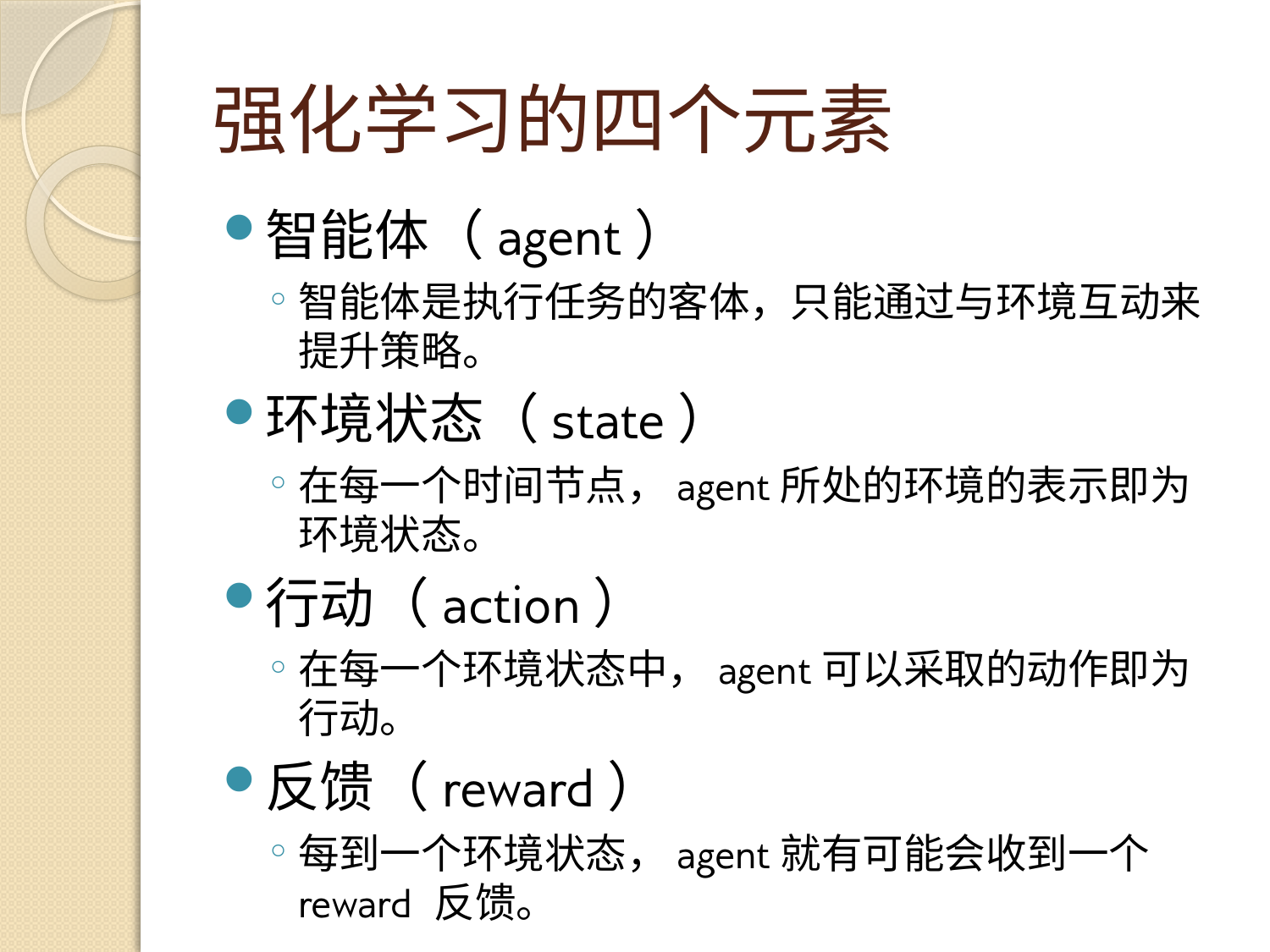

# 强化学习的四个元素
智能体（agent）
智能体是执行任务的客体，只能通过与环境互动来提升策略。
环境状态（state）
在每一个时间节点，agent所处的环境的表示即为环境状态。
行动（action）
在每一个环境状态中，agent可以采取的动作即为行动。
反馈（reward）
每到一个环境状态，agent就有可能会收到一个 reward 反馈。